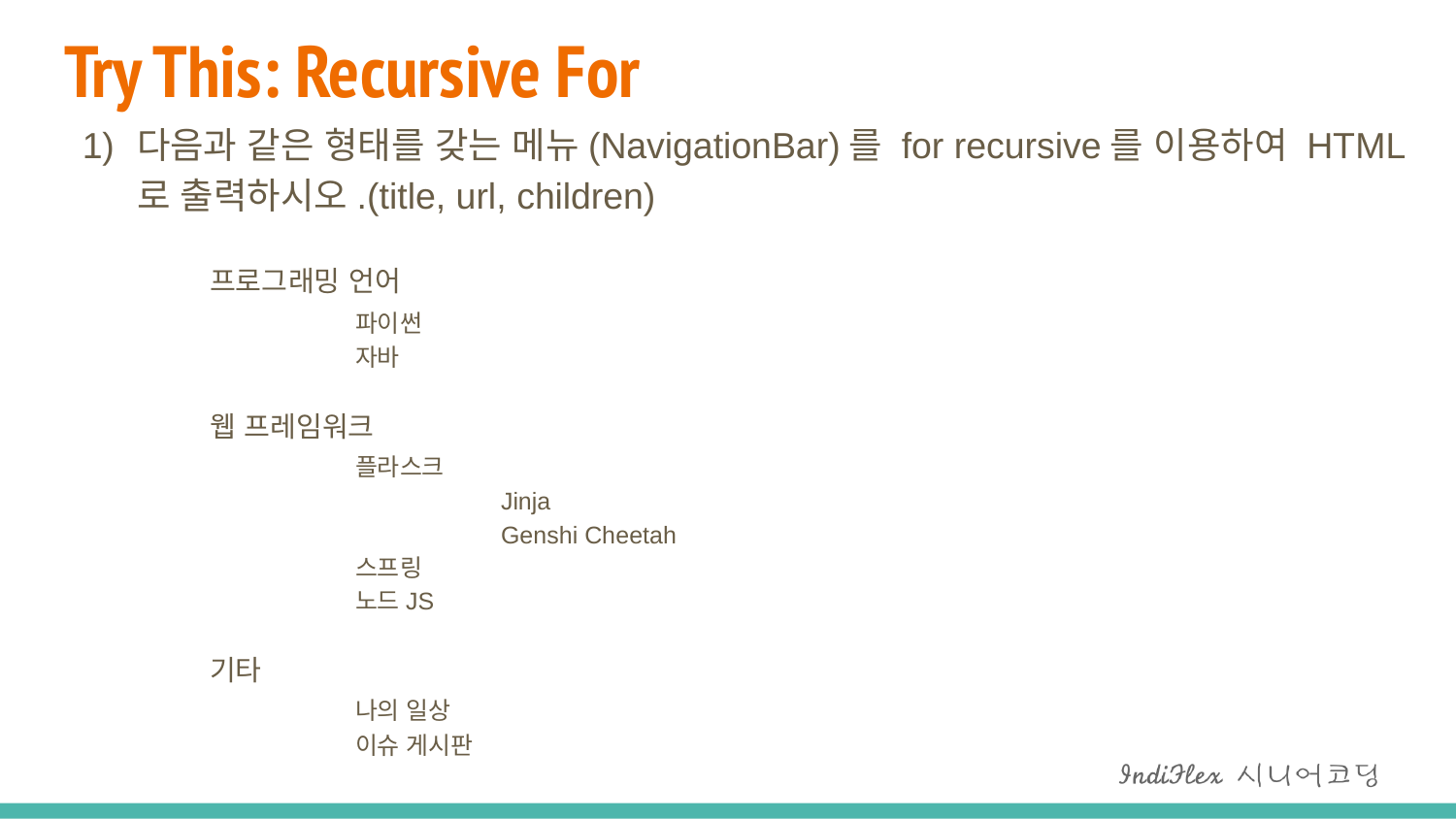

# Try This: Recursive For
다음과 같은 형태를 갖는 메뉴(NavigationBar)를 for recursive를 이용하여 HTML로 출력하시오.(title, url, children)
	프로그래밍 언어
		파이썬
		자바
	웹 프레임워크
		플라스크
			Jinja
			Genshi Cheetah
		스프링
		노드JS
	기타
		나의 일상
		이슈 게시판